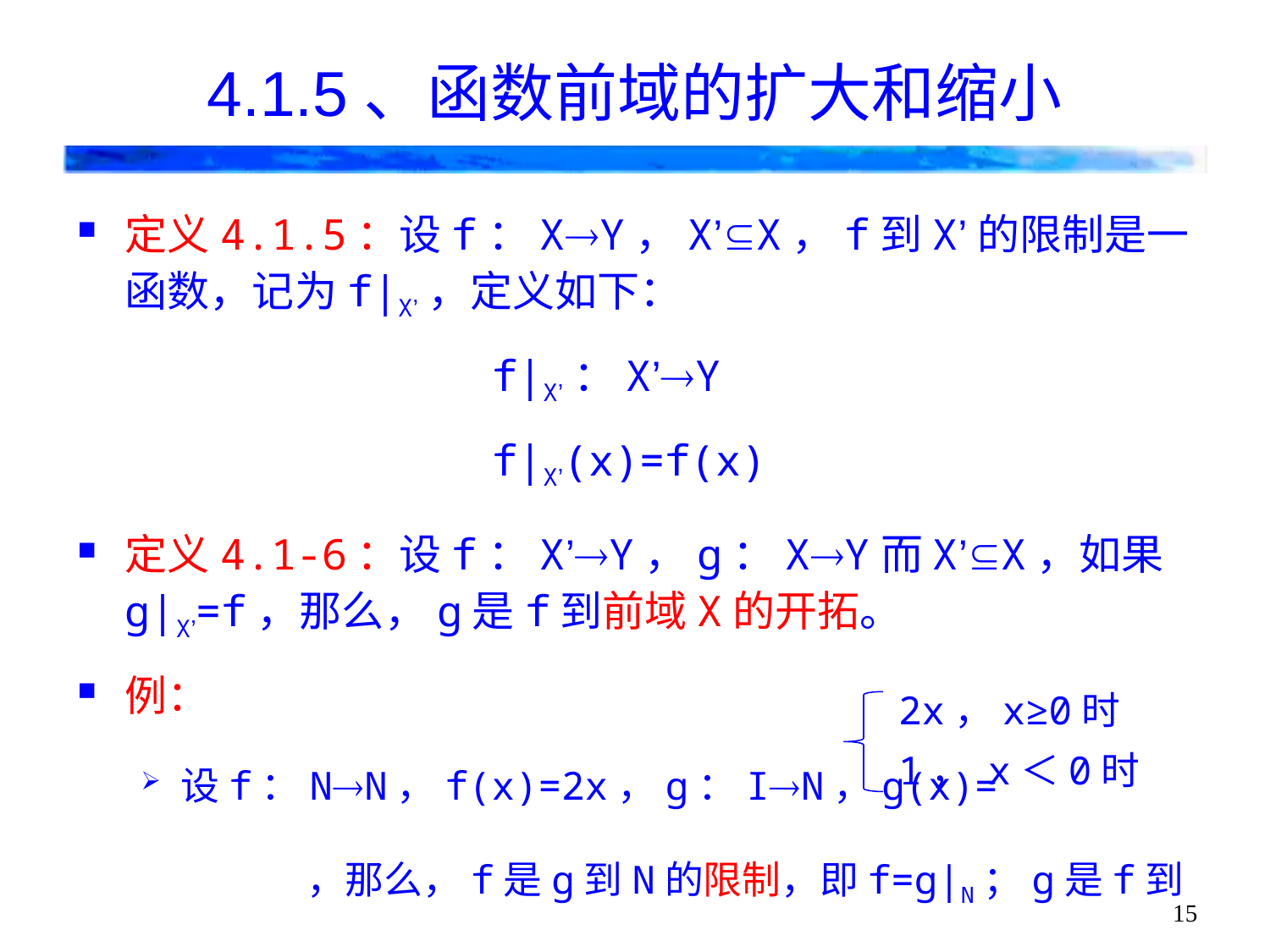

# 4.1.5、函数前域的扩大和缩小
定义4.1.5：设f：X→Y，X’⊆X，f到X’的限制是一函数，记为f|X’，定义如下：
f|X’：X’→Y
f|X’(x)=f(x)
定义4.1-6：设f：X’→Y，g：X→Y而X’⊆X，如果g|X’=f，那么，g是f到前域X的开拓。
例：
设f：N→N，f(x)=2x，g：I→N，g(x)=              ，那么，f是g到N的限制，即f=g|N；g是f到I的开拓。
2x，x≥0时
1， x＜0时

15